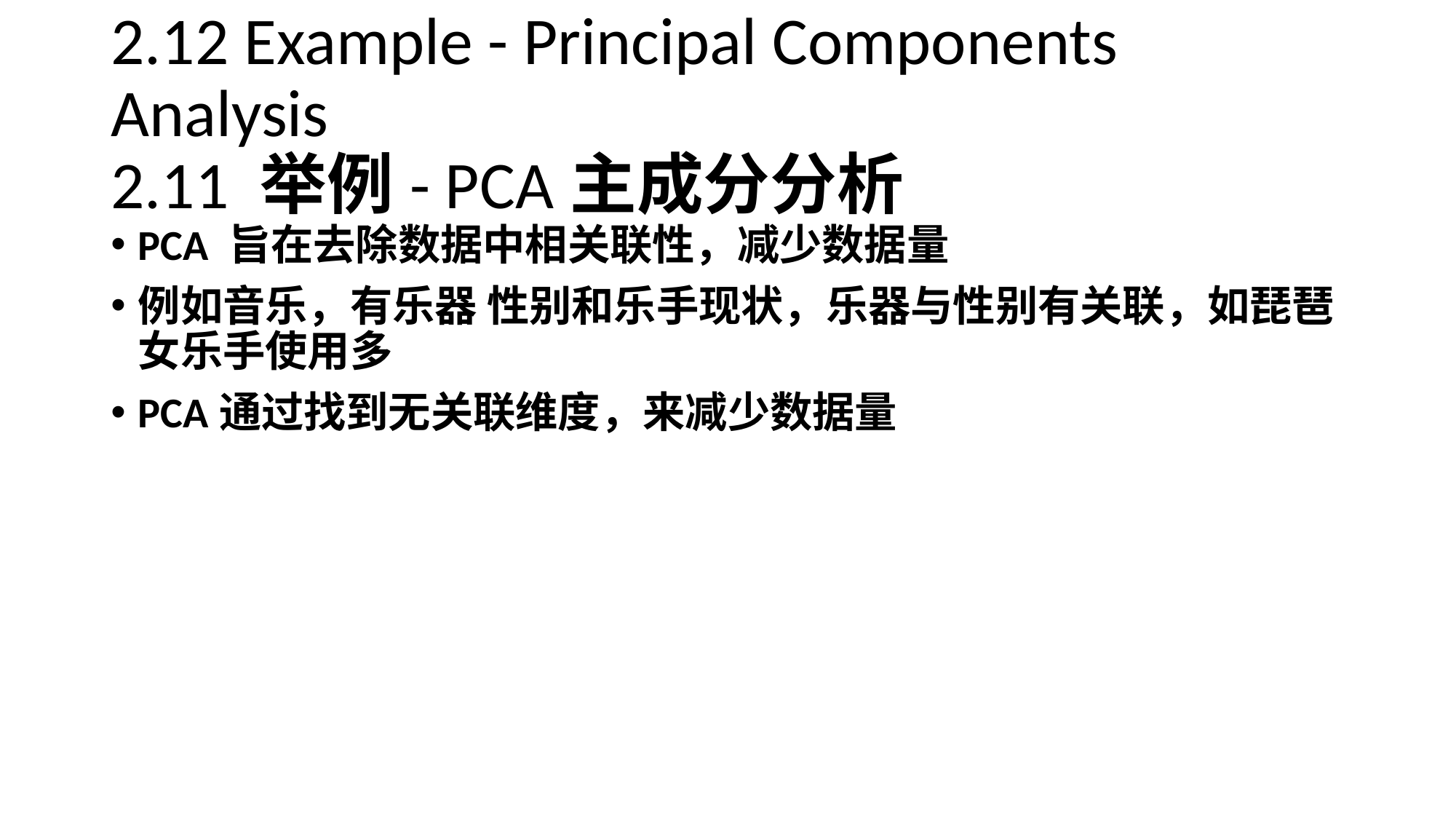

# 2.12 Example - Principal Components Analysis 2.11 举例- PCA主成分分析
PCA 旨在去除数据中相关联性，减少数据量
例如音乐，有乐器 性别和乐手现状，乐器与性别有关联，如琵琶女乐手使用多
PCA通过找到无关联维度，来减少数据量